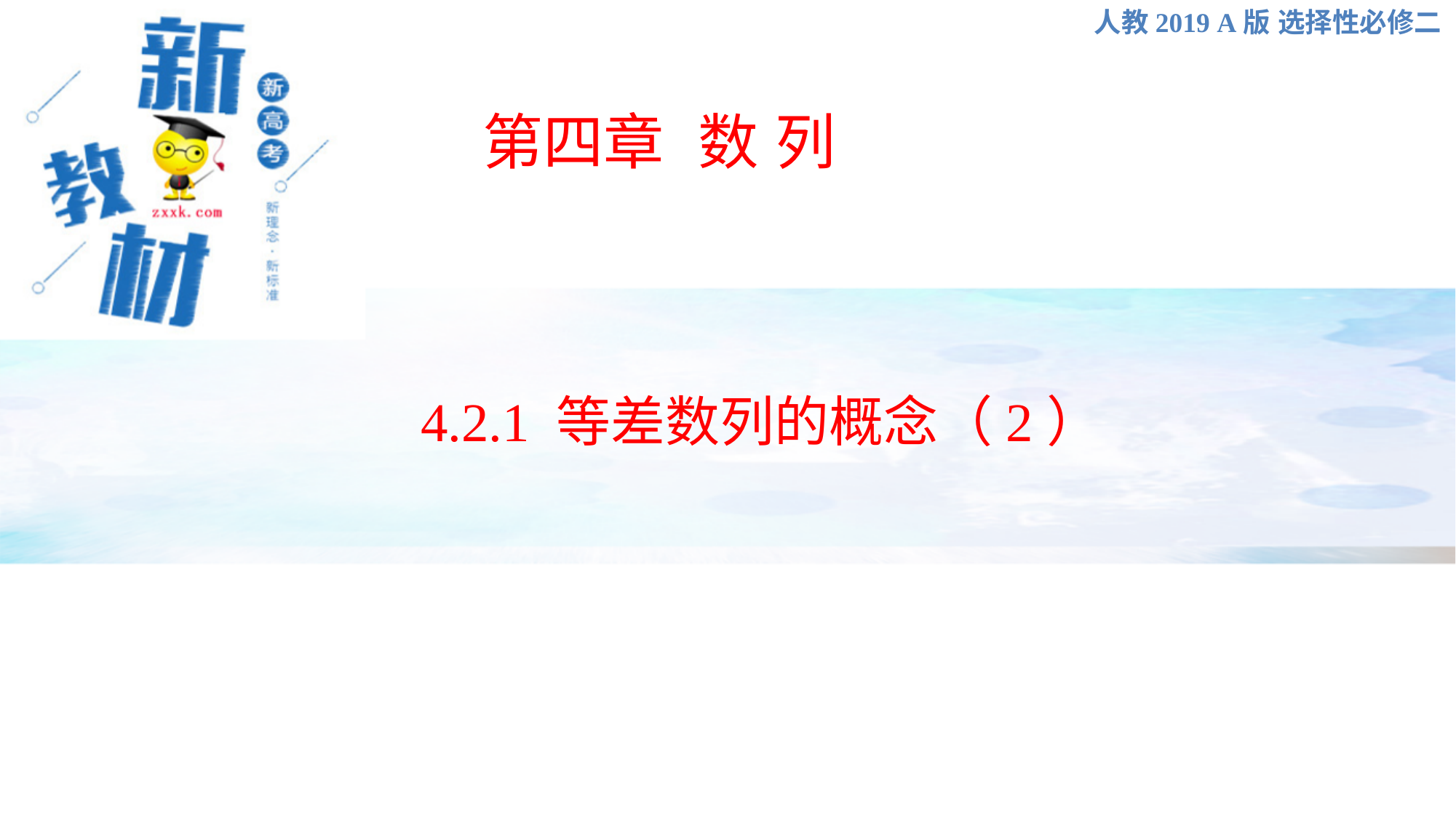

人教2019 A版 选择性必修二
第四章  数 列

4.2.1 等差数列的概念（2）